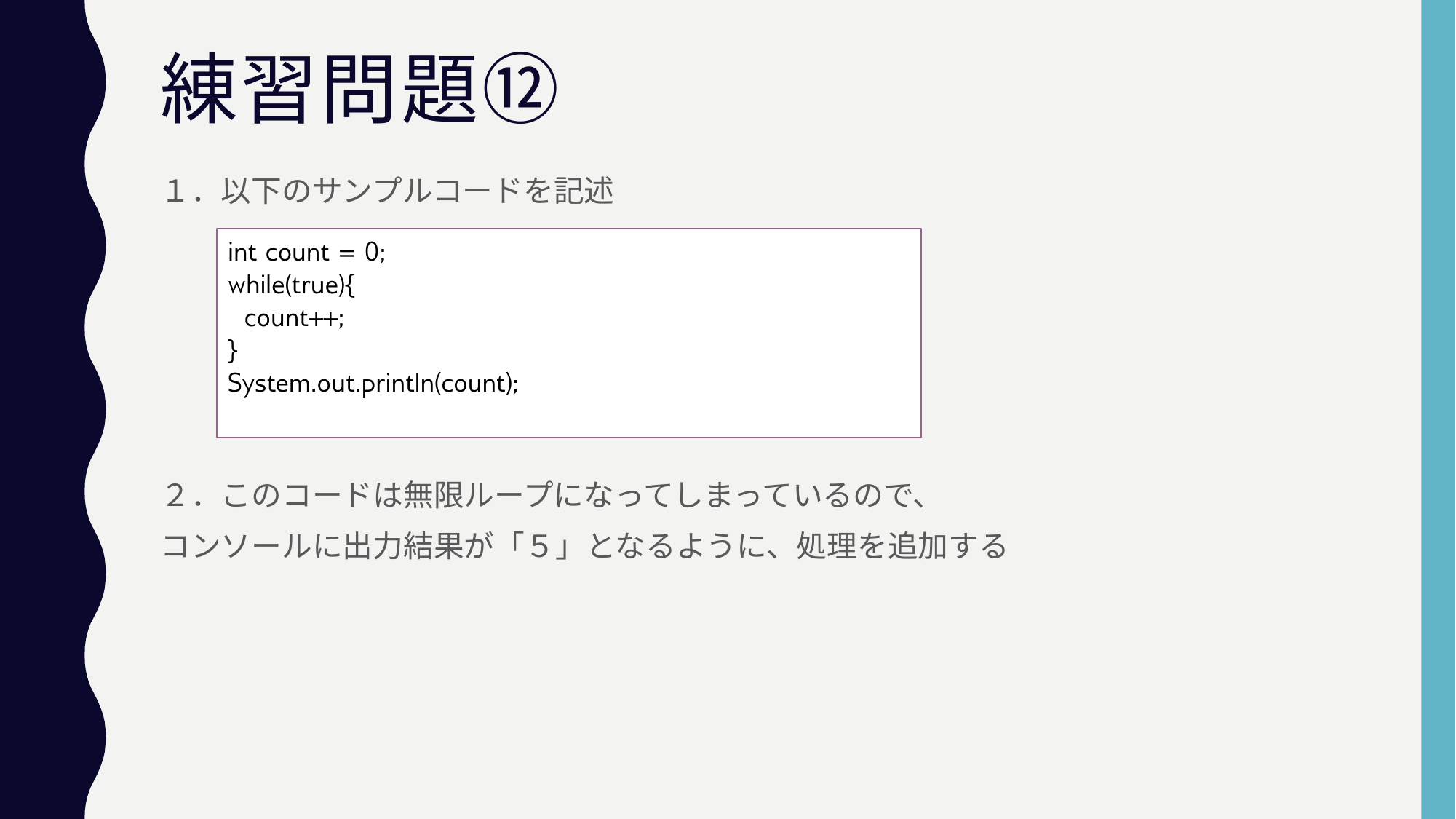

# 練習問題⑫
１．以下のサンプルコードを記述

２．このコードは無限ループになってしまっているので、
コンソールに出力結果が「５」となるように、処理を追加する
int count = 0;
while(true){
  count++;
}
System.out.println(count);